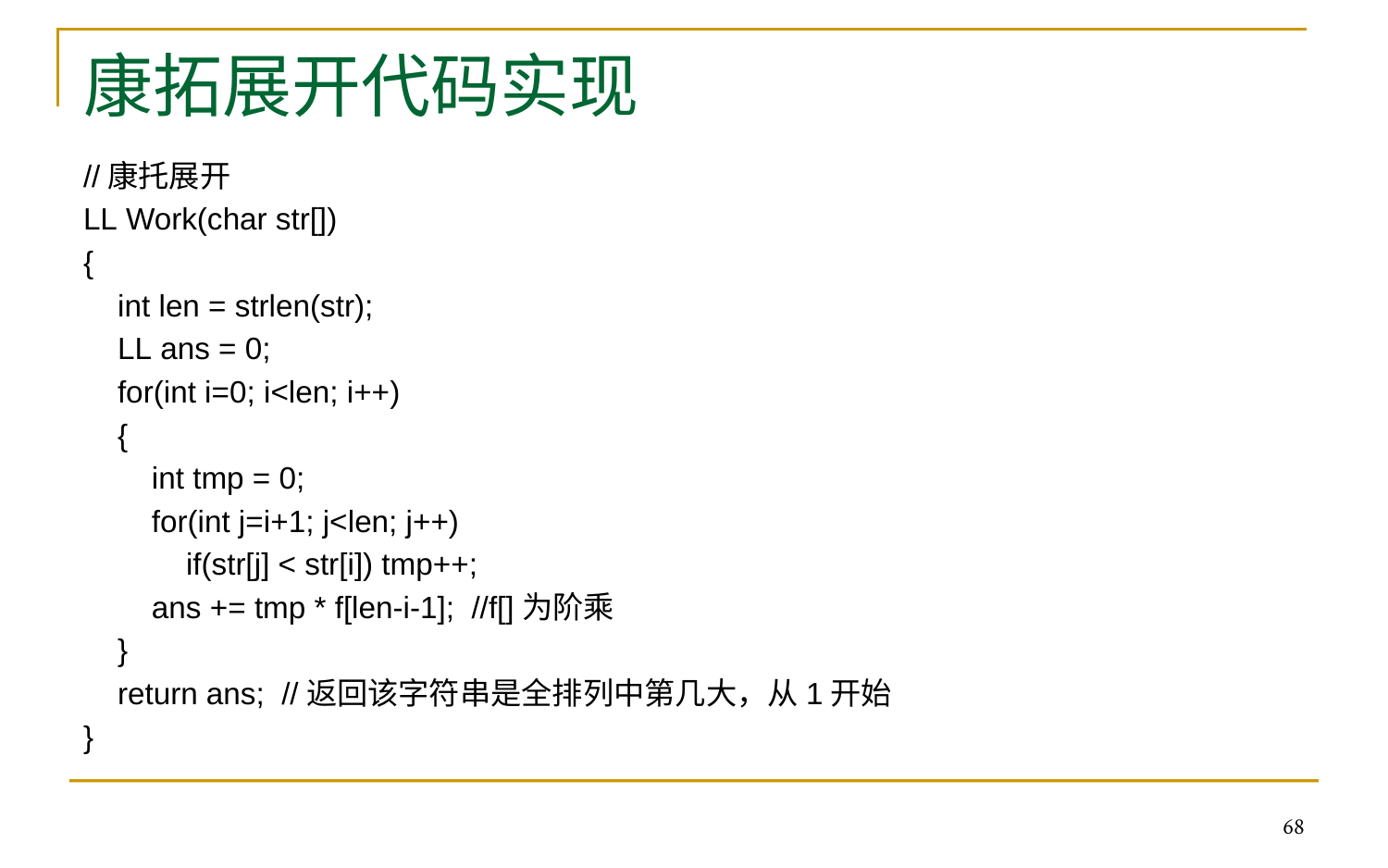

# 康拓展开代码实现
//康托展开
LL Work(char str[])
{
    int len = strlen(str);
    LL ans = 0;
    for(int i=0; i<len; i++)
    {
        int tmp = 0;
        for(int j=i+1; j<len; j++)
            if(str[j] < str[i]) tmp++;
        ans += tmp * f[len-i-1];  //f[]为阶乘
    }
    return ans;  //返回该字符串是全排列中第几大，从1开始
}

68